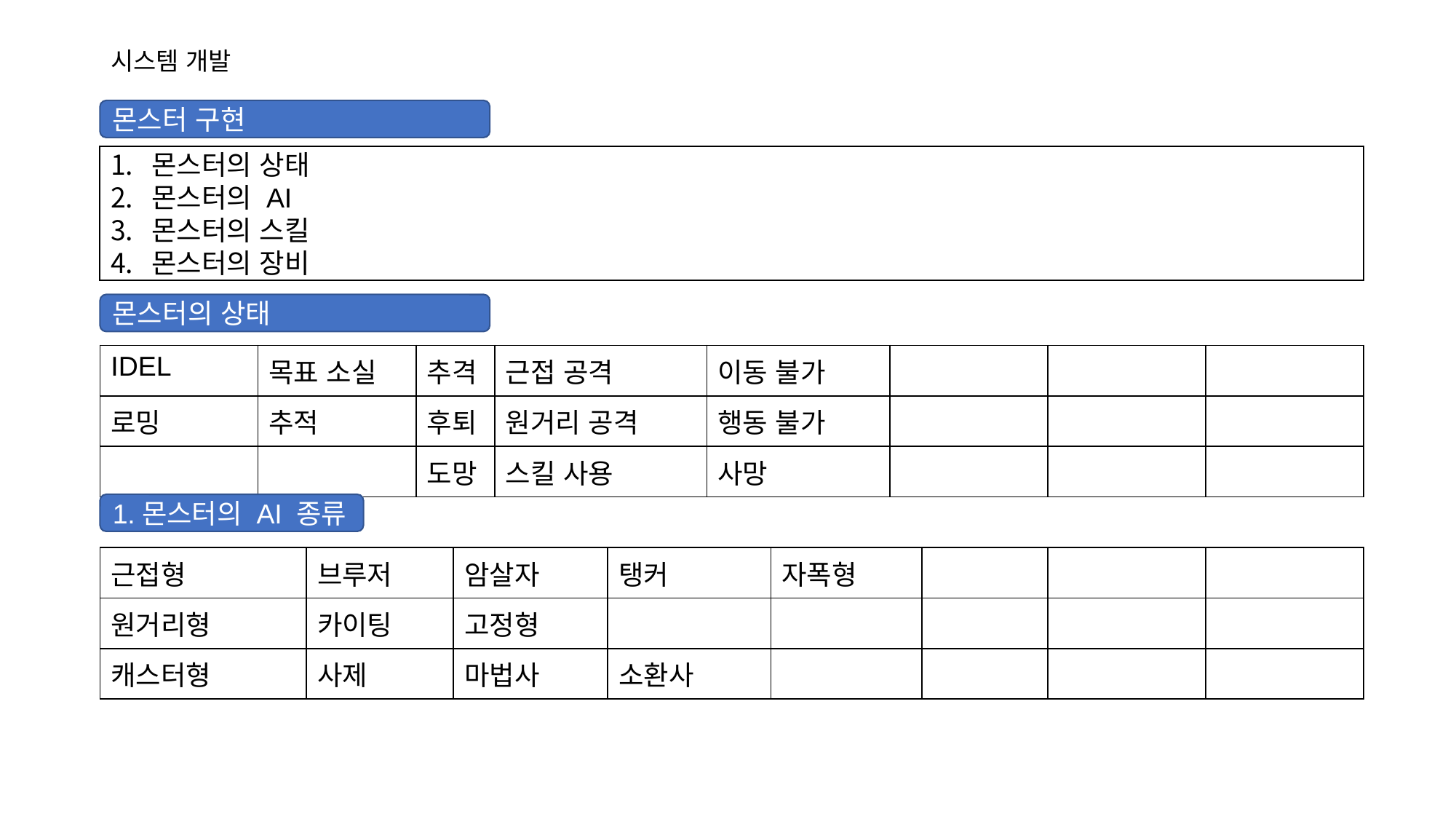

# 시스템 개발
몬스터 구현
몬스터의 상태
몬스터의 AI
몬스터의 스킬
몬스터의 장비
몬스터의 상태
| IDEL | 목표 소실 | 추격 | 근접 공격 | 이동 불가 |  |  |  |
| --- | --- | --- | --- | --- | --- | --- | --- |
| 로밍 | 추적 | 후퇴 | 원거리 공격 | 행동 불가 |  |  |  |
|  |  | 도망 | 스킬 사용 | 사망 |  |  |  |
1.몬스터의 AI 종류
| 근접형 | 브루저 | 암살자 | 탱커 | 자폭형 |  |  |  |
| --- | --- | --- | --- | --- | --- | --- | --- |
| 원거리형 | 카이팅 | 고정형 |  |  |  |  |  |
| 캐스터형 | 사제 | 마법사 | 소환사 |  |  |  |  |